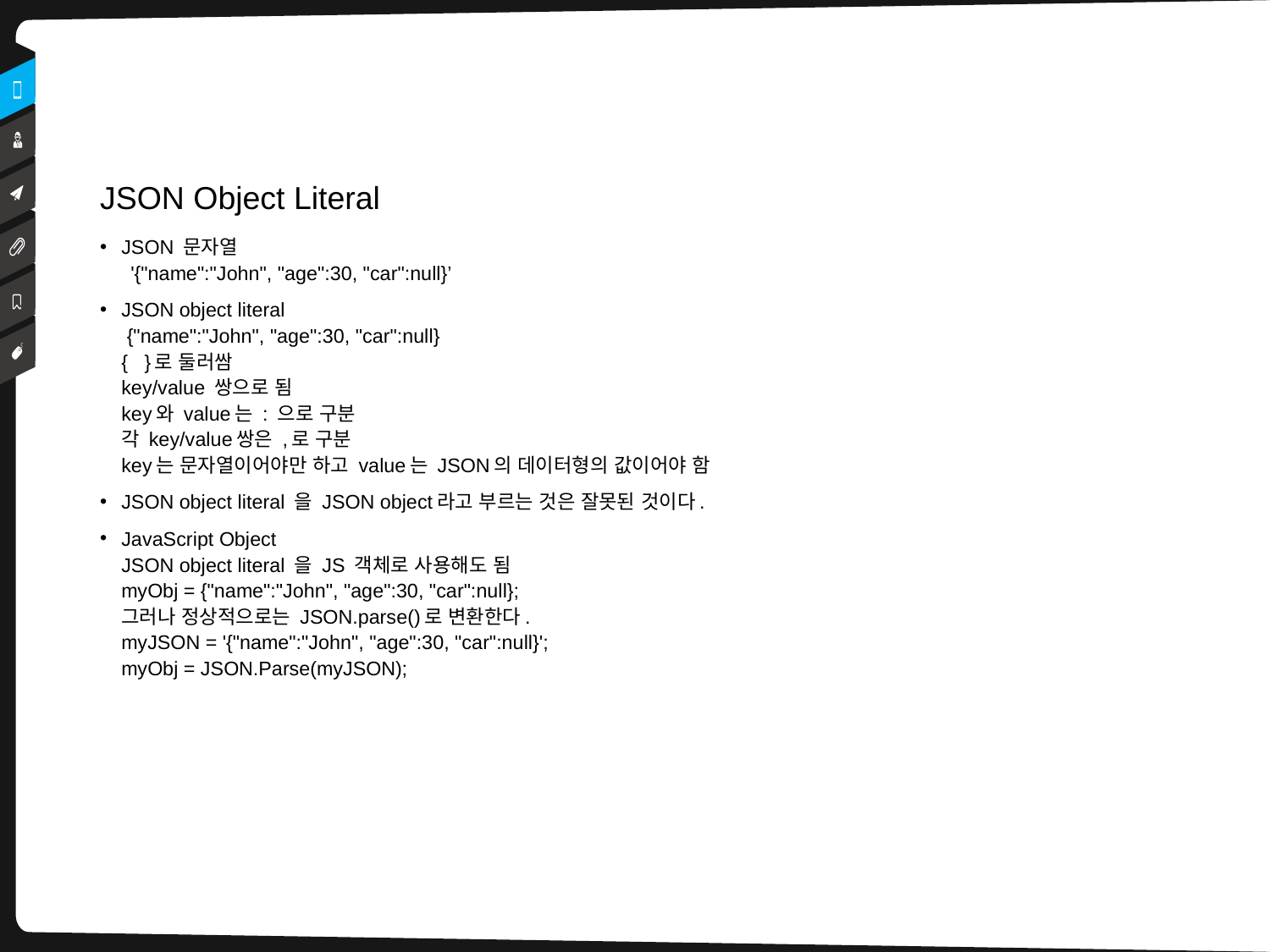

# JSON Object Literal
JSON 문자열
 '{"name":"John", "age":30, "car":null}’
JSON object literal
 {"name":"John", "age":30, "car":null}
{   }로 둘러쌈
key/value 쌍으로 됨
key와 value는 : 으로 구분
각 key/value쌍은 ,로 구분
key는 문자열이어야만 하고 value는 JSON의 데이터형의 값이어야 함
JSON object literal 을 JSON object라고 부르는 것은 잘못된 것이다.
JavaScript Object
JSON object literal 을 JS 객체로 사용해도 됨
myObj = {"name":"John", "age":30, "car":null};
그러나 정상적으로는 JSON.parse()로 변환한다.
myJSON = '{"name":"John", "age":30, "car":null}';
myObj = JSON.Parse(myJSON);